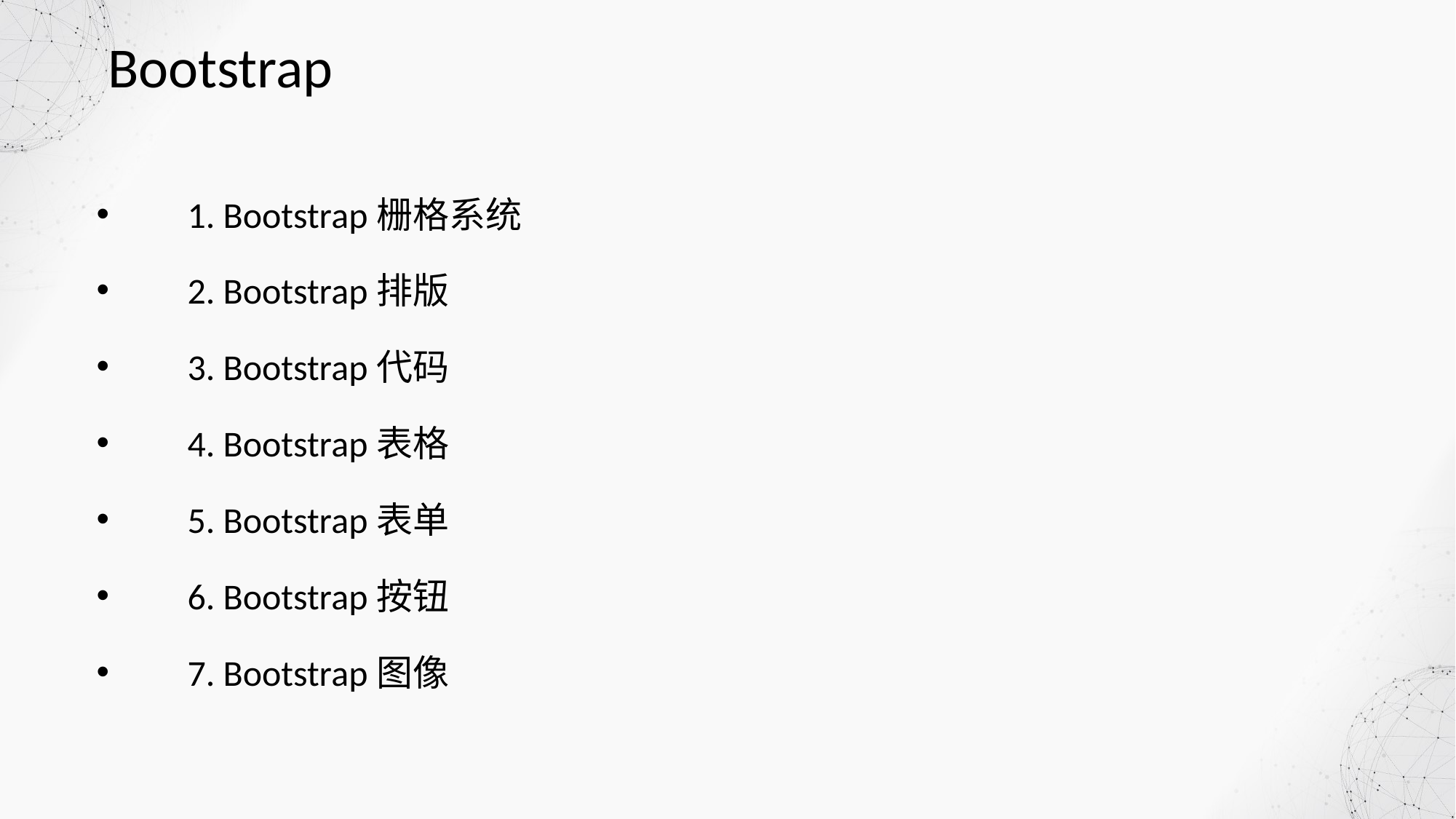

Bootstrap

1. Bootstrap栅格系统
2. Bootstrap排版
3. Bootstrap代码
4. Bootstrap表格
5. Bootstrap表单
6. Bootstrap按钮
7. Bootstrap图像